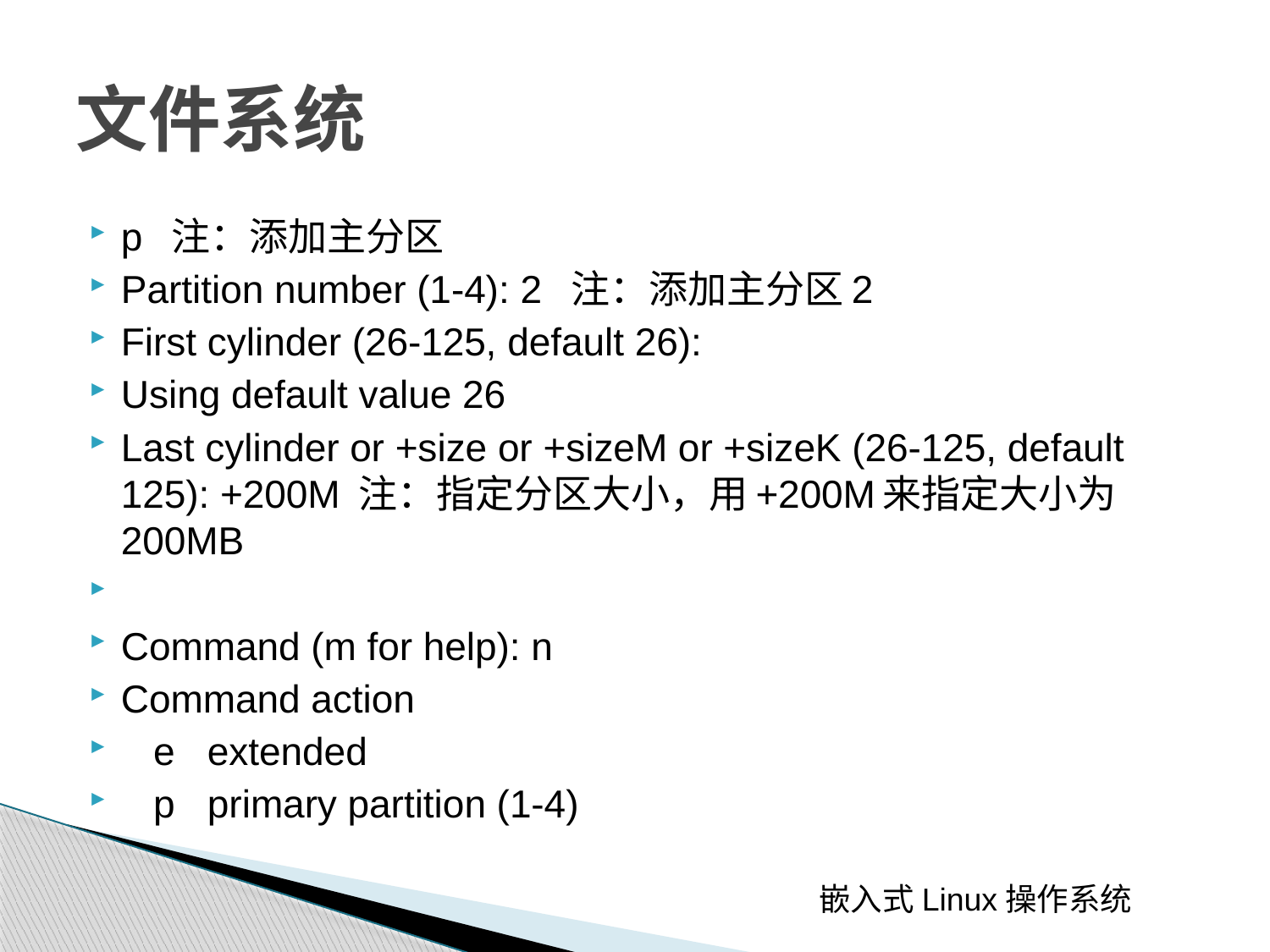

# 文件系统
p  注：添加主分区
Partition number (1-4): 2  注：添加主分区2
First cylinder (26-125, default 26):
Using default value 26
Last cylinder or +size or +sizeM or +sizeK (26-125, default 125): +200M 注：指定分区大小，用+200M来指定大小为200MB

Command (m for help): n
Command action
   e   extended
   p   primary partition (1-4)
         嵌入式Linux操作系统